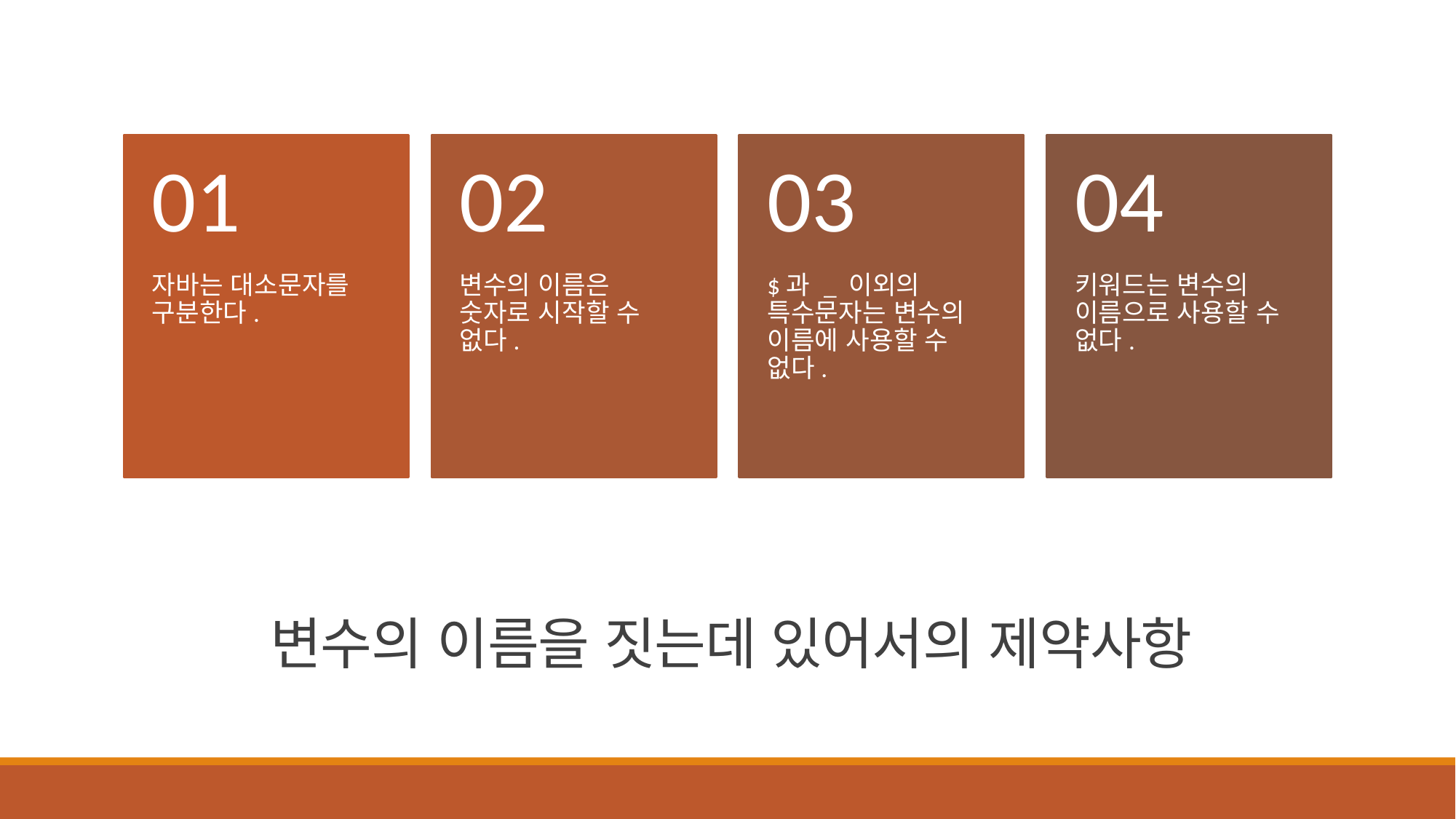

/
자바는 대소문자를 구분한다.
01
변수의 이름은 숫자로 시작할 수 없다.
02
$과 _ 이외의 특수문자는 변수의 이름에 사용할 수 없다.
03
키워드는 변수의 이름으로 사용할 수 없다.
04
변수의 이름을 짓는데 있어서의 제약사항